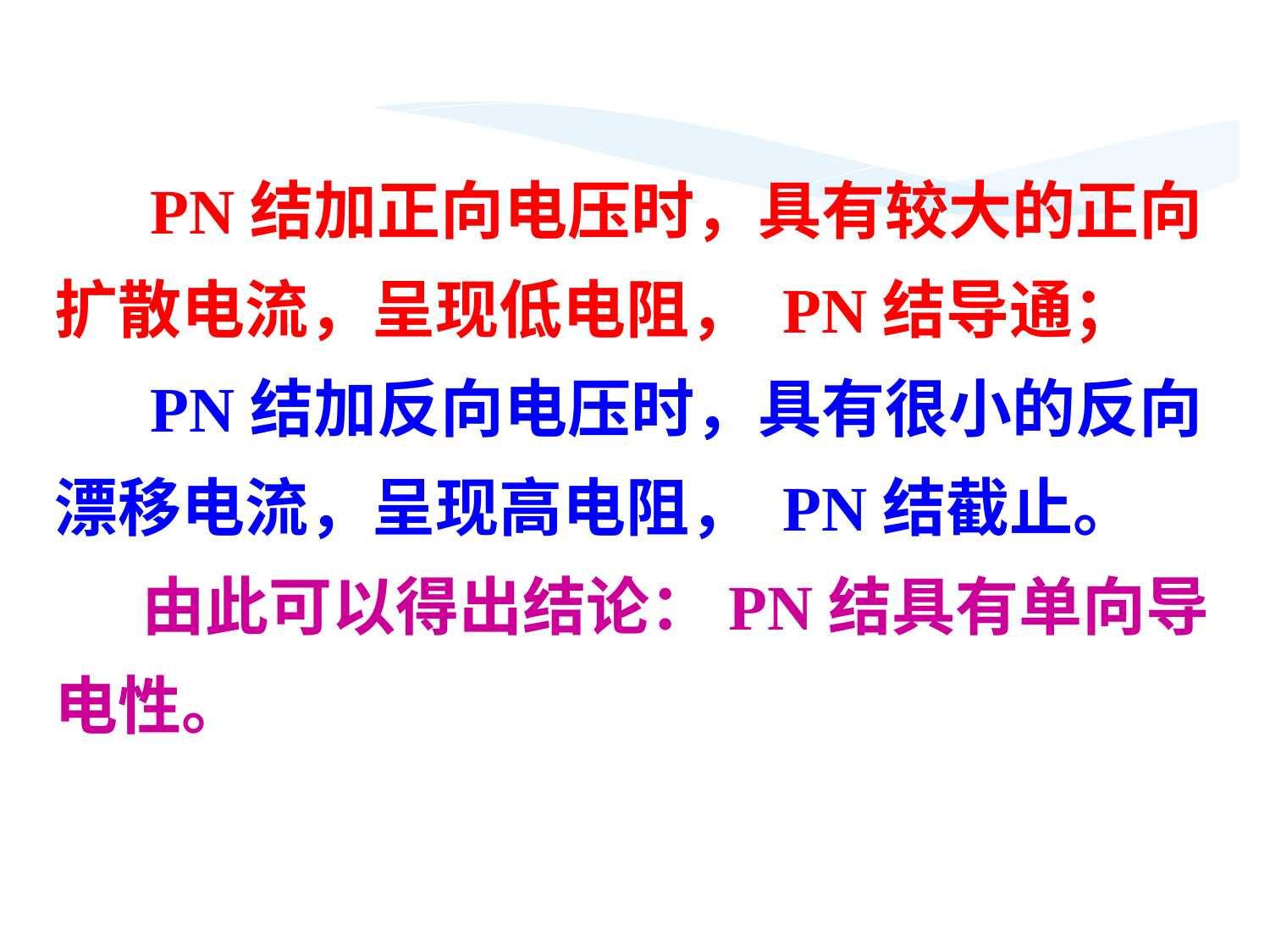

PN结加正向电压时，具有较大的正向扩散电流，呈现低电阻， PN结导通；
      PN结加反向电压时，具有很小的反向漂移电流，呈现高电阻， PN结截止。
     由此可以得出结论：PN结具有单向导电性。